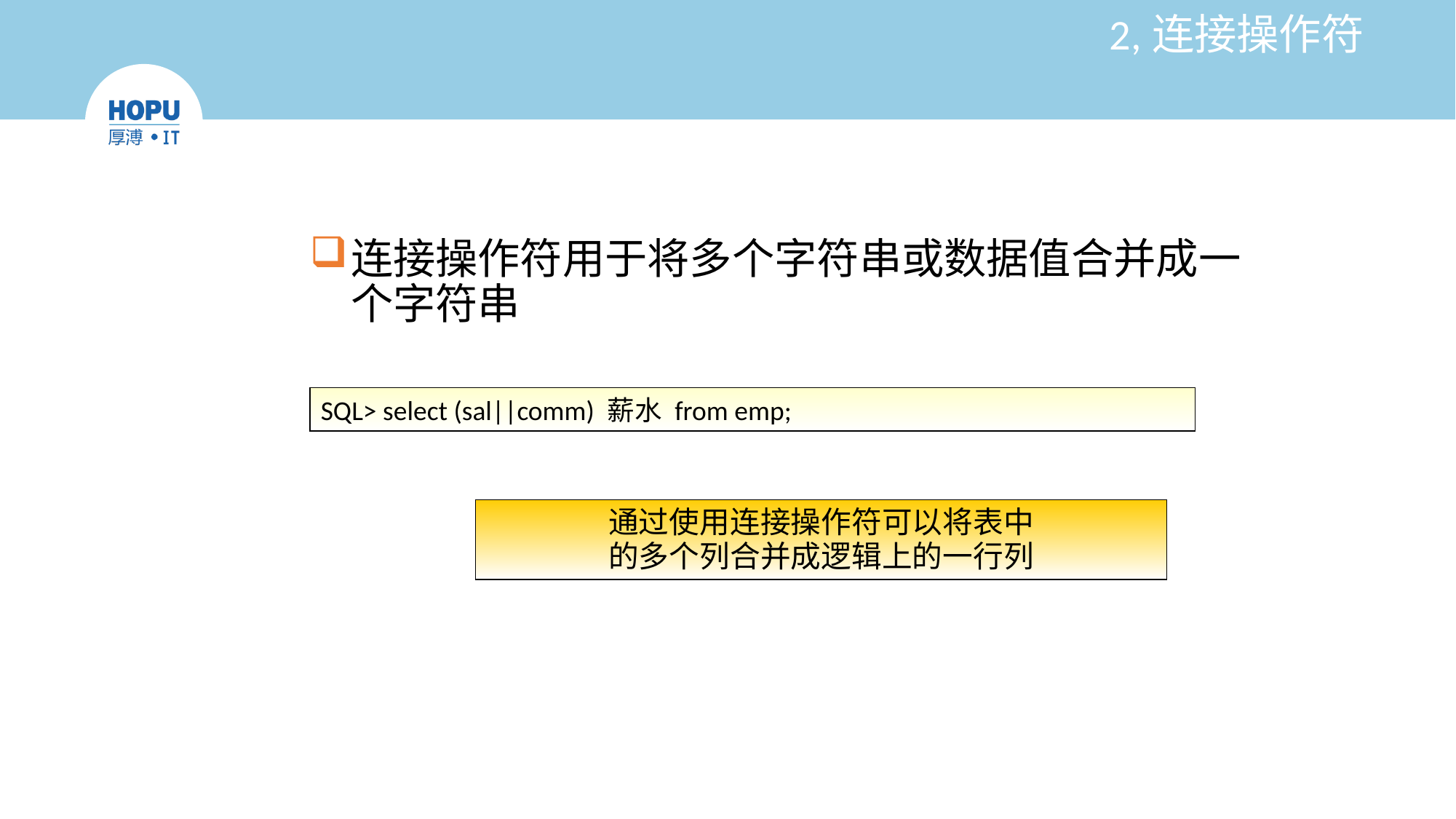

# 2,连接操作符
连接操作符用于将多个字符串或数据值合并成一个字符串
SQL> select (sal||comm) 薪水 from emp;
通过使用连接操作符可以将表中
的多个列合并成逻辑上的一行列